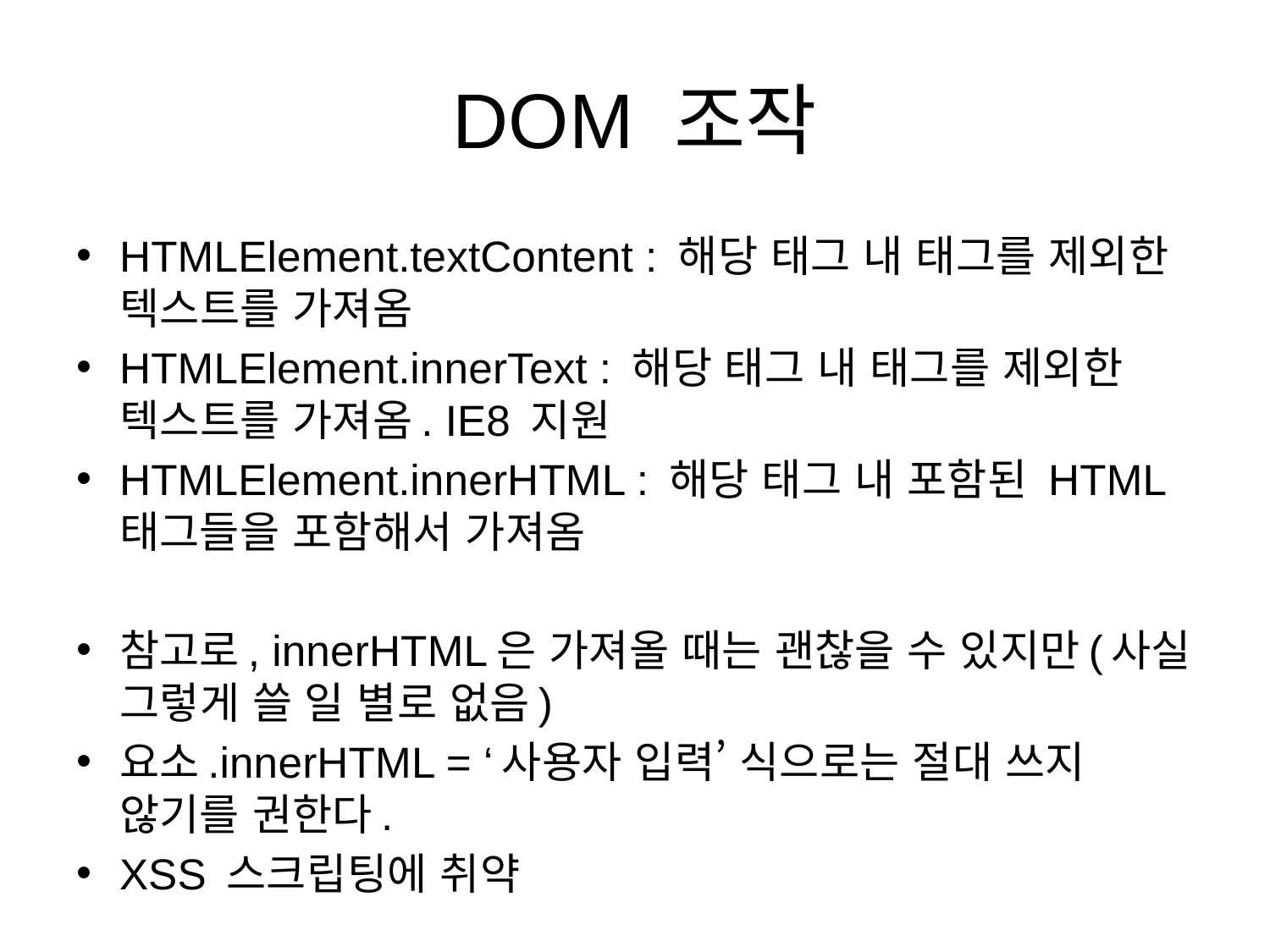

# DOM 조작
HTMLElement.textContent : 해당 태그 내 태그를 제외한 텍스트를 가져옴
HTMLElement.innerText : 해당 태그 내 태그를 제외한 텍스트를 가져옴. IE8 지원
HTMLElement.innerHTML : 해당 태그 내 포함된 HTML 태그들을 포함해서 가져옴

참고로, innerHTML은 가져올 때는 괜찮을 수 있지만(사실 그렇게 쓸 일 별로 없음)
요소.innerHTML = ‘사용자 입력’ 식으로는 절대 쓰지 않기를 권한다.
XSS 스크립팅에 취약